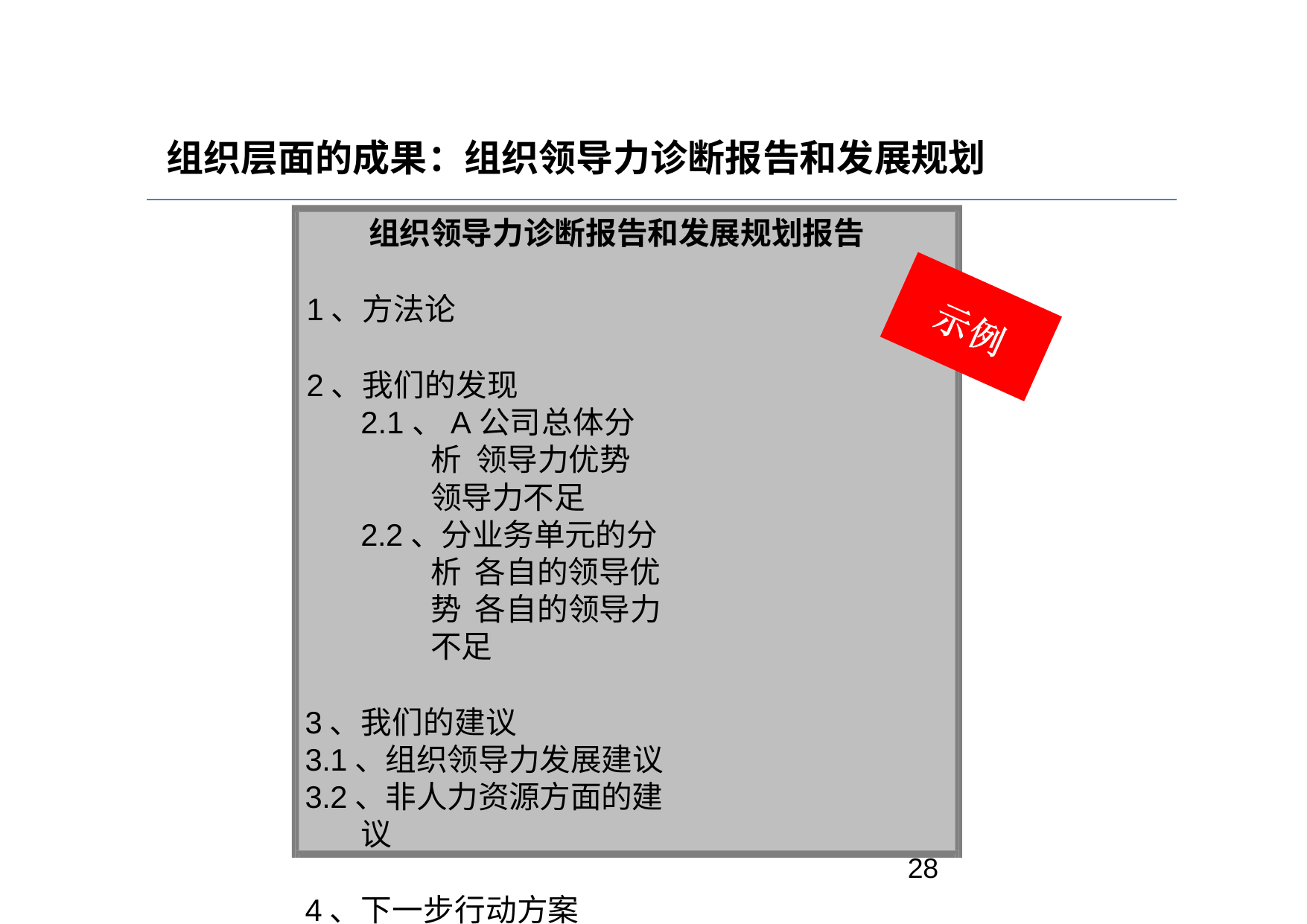

# 组织层面的成果：组织领导力诊断报告和发展规划

28

组织领导力诊断报告和发展规划报告

1、方法论

2、我们的发现
2.1、A公司总体分析  领导力优势  领导力不足
2.2、分业务单元的分析  各自的领导优势  各自的领导力不足

3、我们的建议
3.1、组织领导力发展建议
3.2、非人力资源方面的建议

4、下一步行动方案